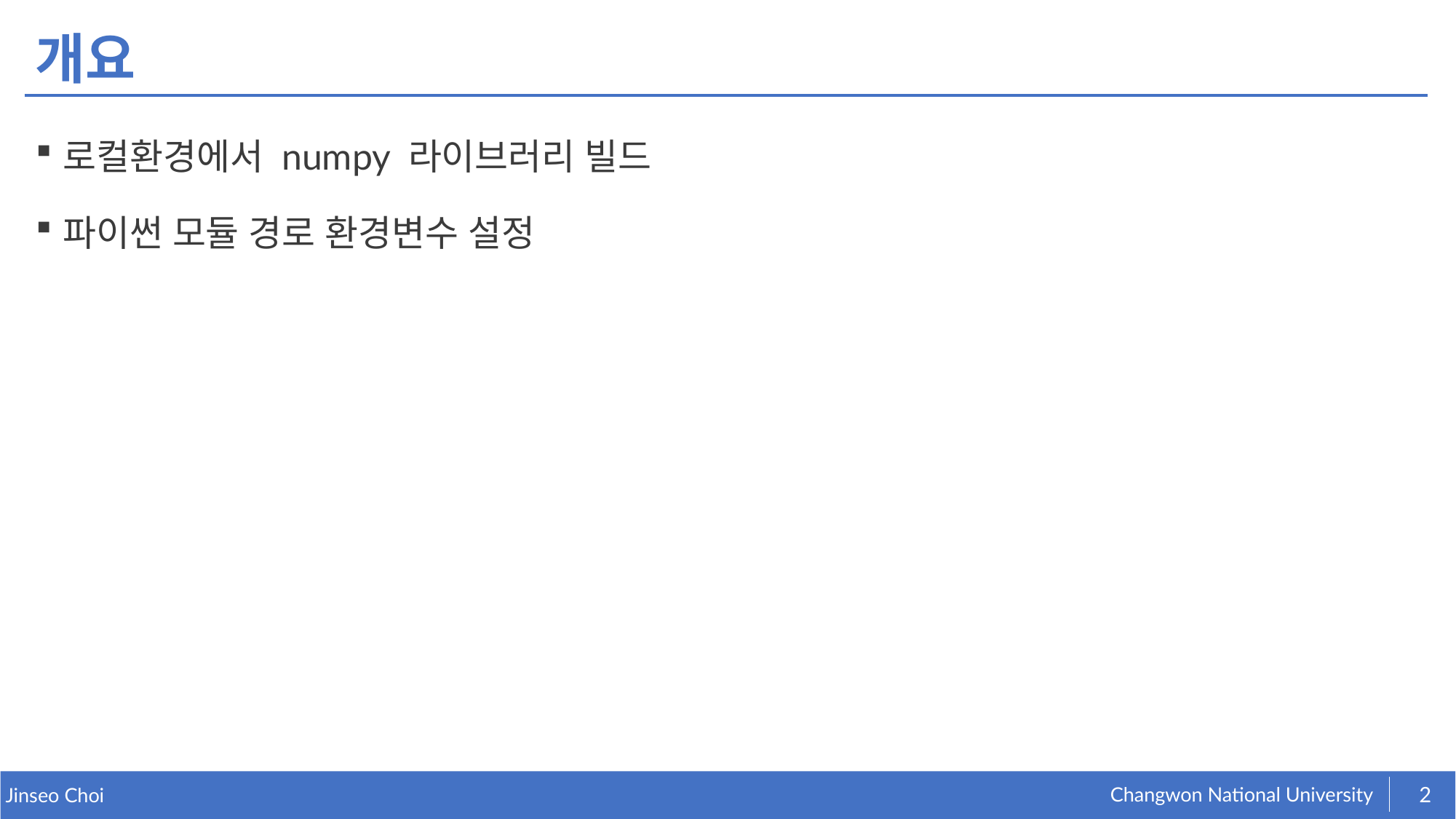

# 개요
로컬환경에서 numpy 라이브러리 빌드
파이썬 모듈 경로 환경변수 설정

2